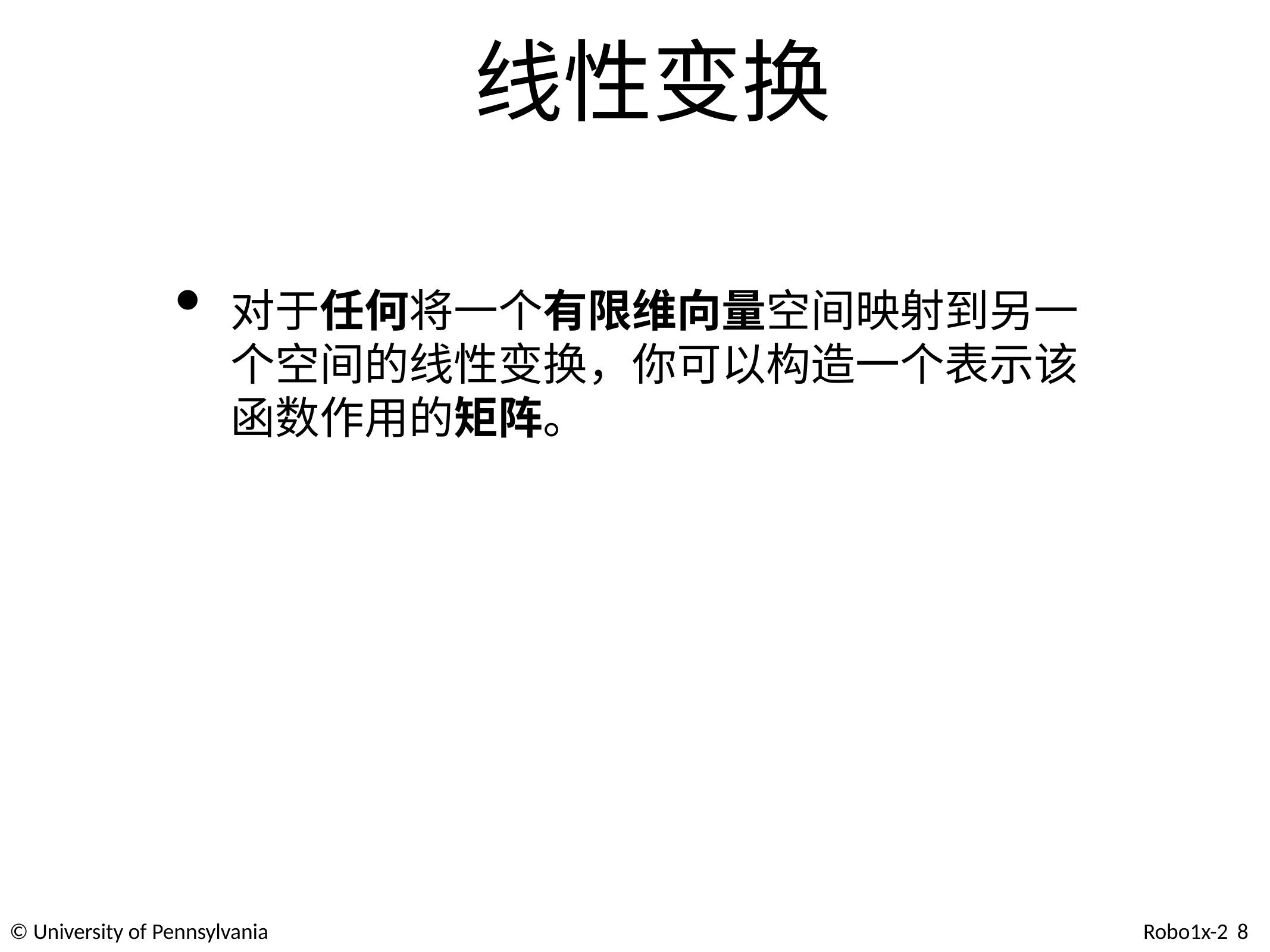

# 线性变换
对于任何将一个有限维向量空间映射到另一个空间的线性变换，你可以构造一个表示该函数作用的矩阵。
© University of Pennsylvania
Robo1x-2 8